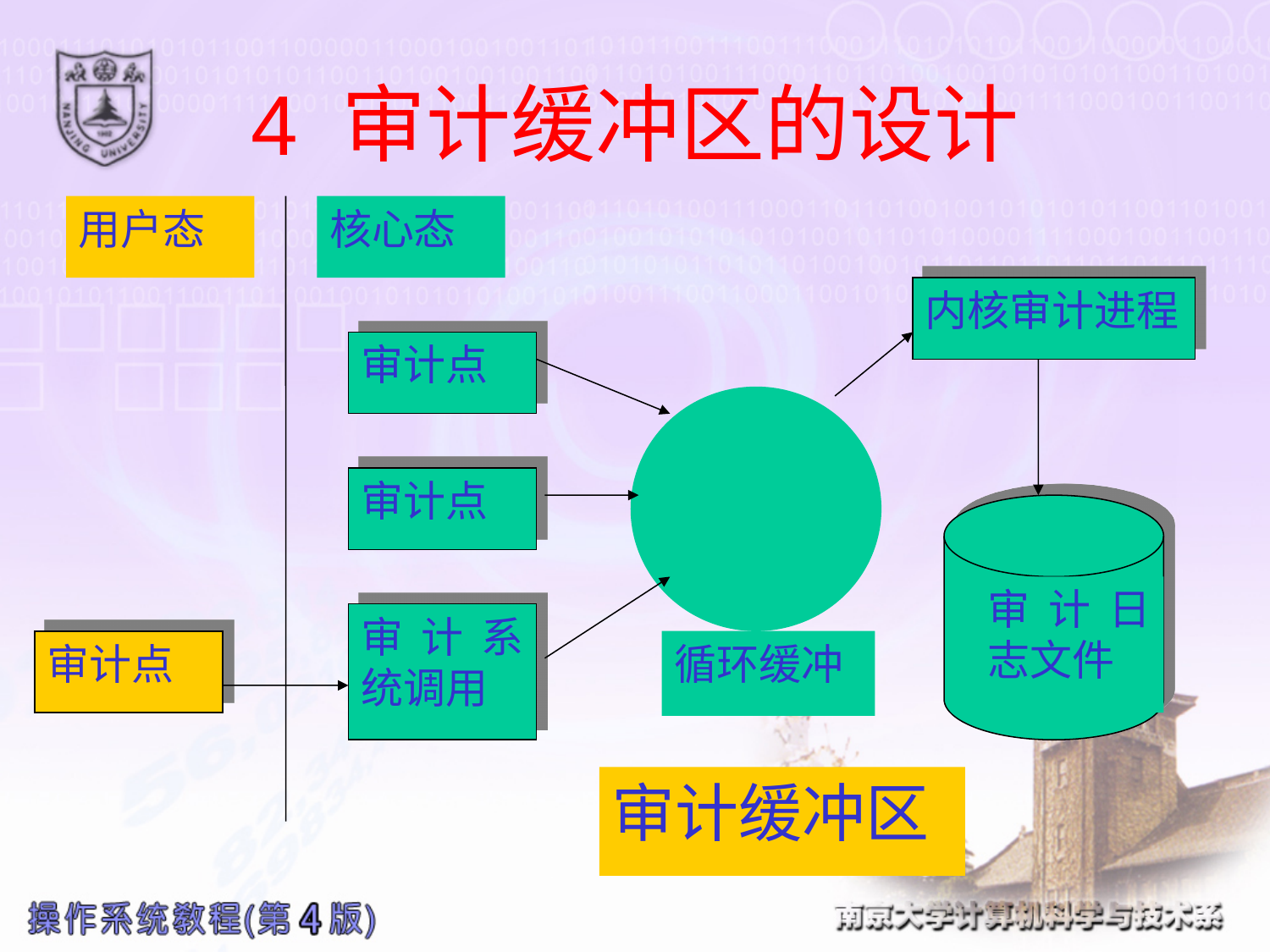

# 4 审计缓冲区的设计
用户态

核心态
内核审计进程
审计点

审计点

审计日志文件
审计系统调用
循环缓冲

审计缓冲区
审计点